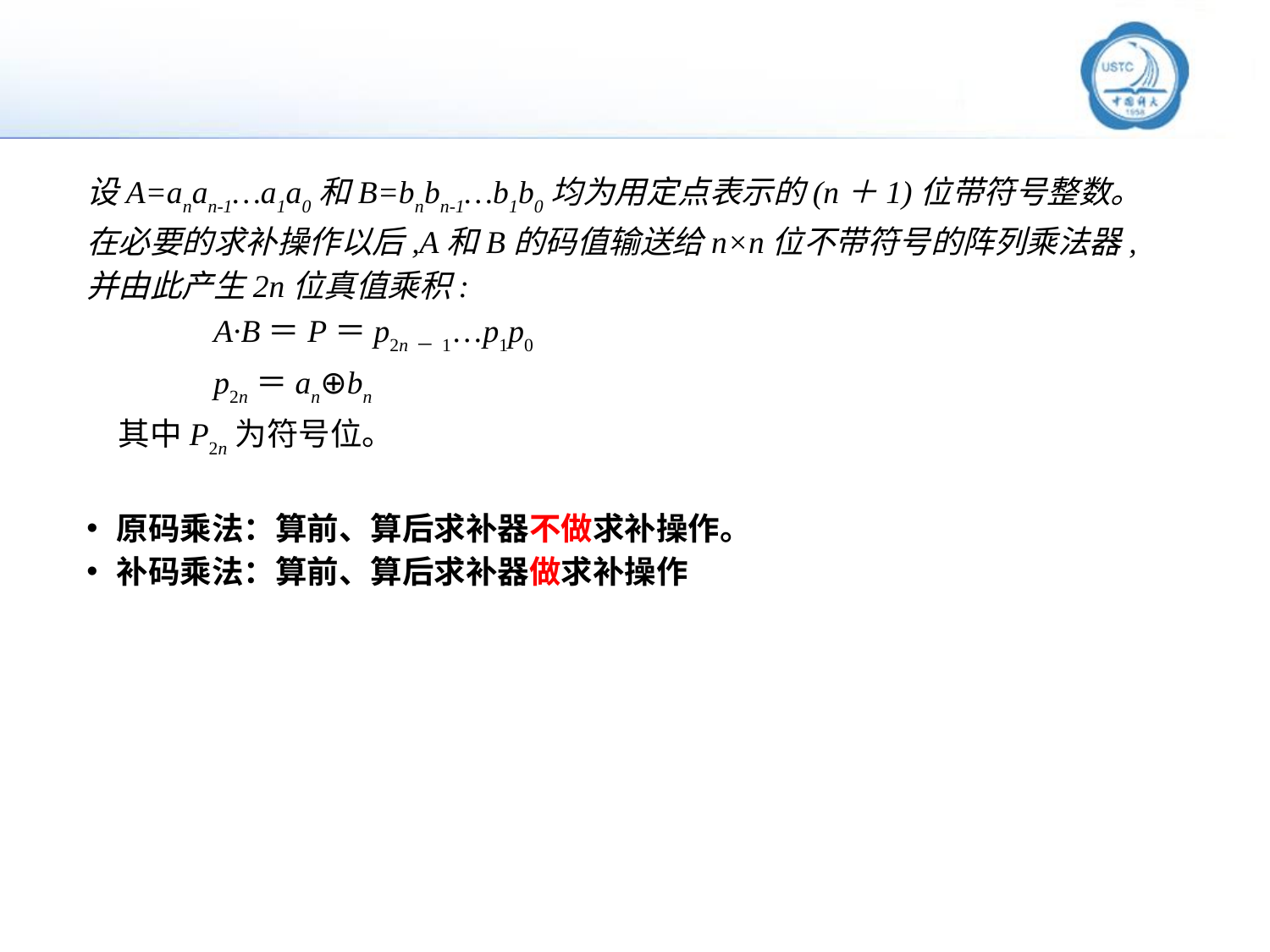

设A=anan-1…a1a0和B=bnbn-1…b1b0均为用定点表示的(n＋1)位带符号整数。在必要的求补操作以后,A和B的码值输送给n×n位不带符号的阵列乘法器,并由此产生2n位真值乘积:
	A·B＝P＝p2n－1…p1p0
　	p2n＝an⊕bn
　其中P2n为符号位。

原码乘法：算前、算后求补器不做求补操作。
补码乘法：算前、算后求补器做求补操作